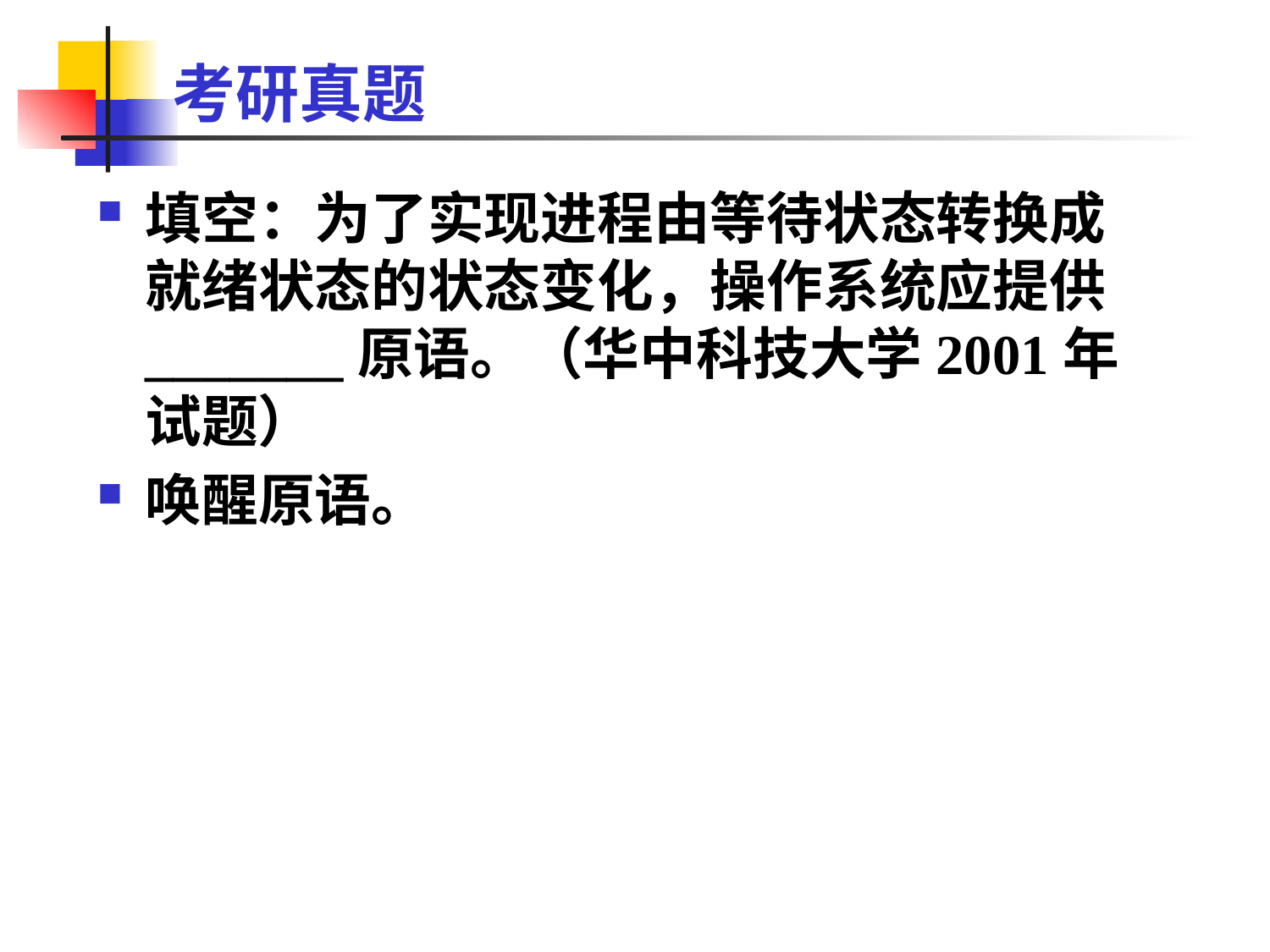

# 考研真题
填空：为了实现进程由等待状态转换成就绪状态的状态变化，操作系统应提供_______原语。（华中科技大学2001年试题）
唤醒原语。